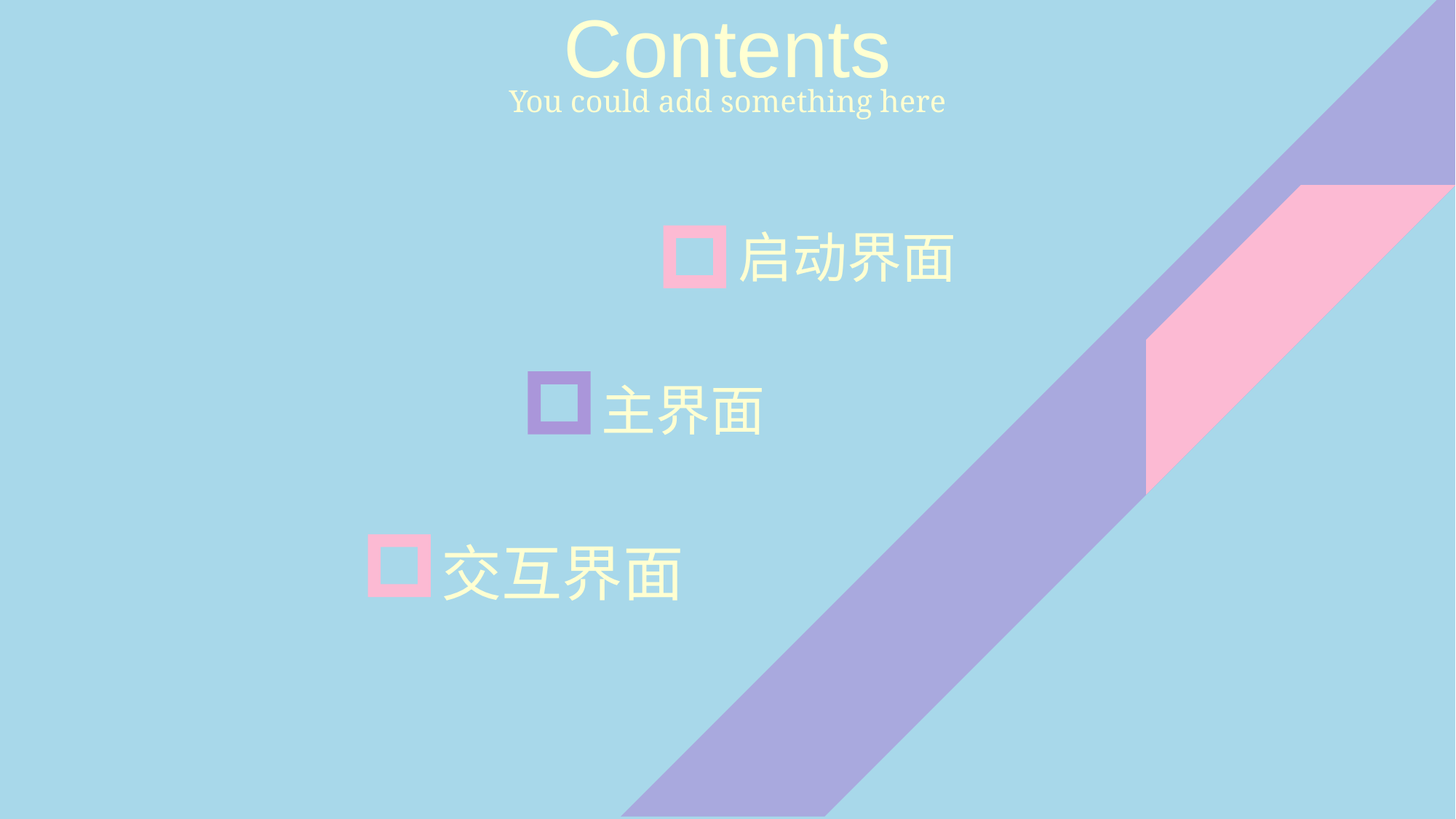

Contents
You could add something here

启动界面

主界面

交互界面